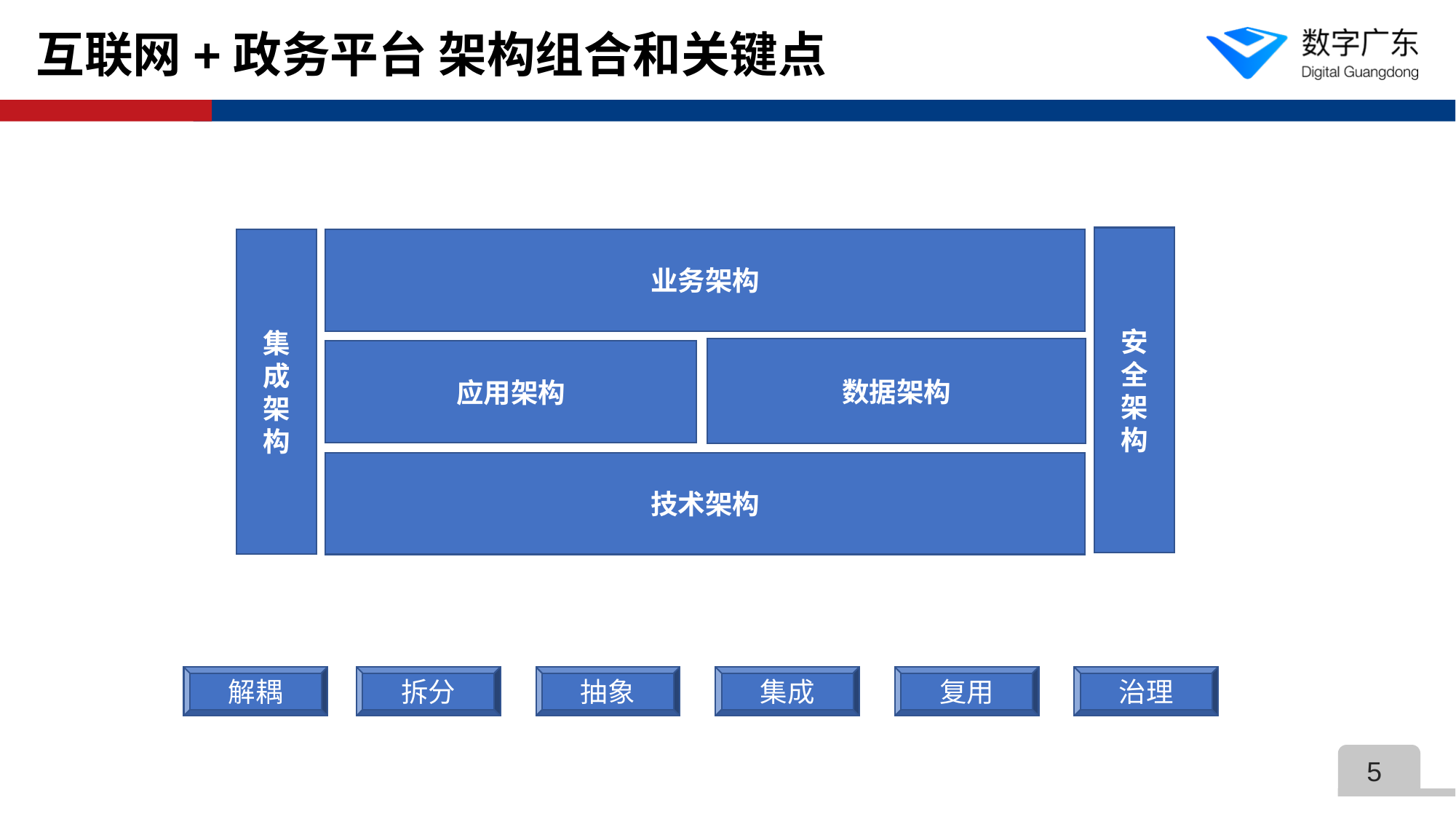

互联网+政务平台 架构组合和关键点
安
全
架
构
集
成
架
构
业务架构
数据架构
应用架构
技术架构
复用
治理
拆分
抽象
集成
解耦